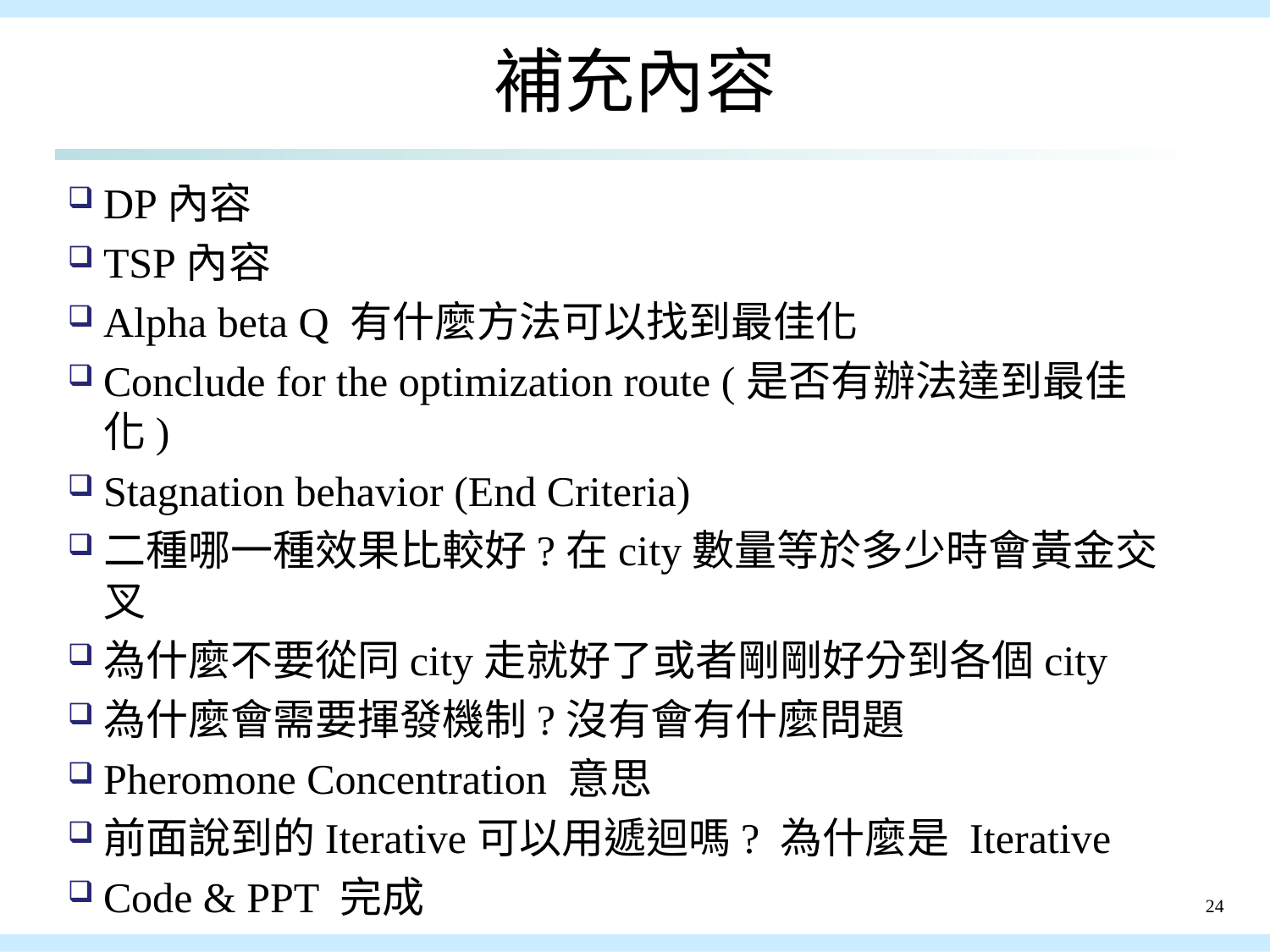

# 補充內容
DP內容
TSP內容
Alpha beta Q 有什麼方法可以找到最佳化
Conclude for the optimization route (是否有辦法達到最佳化)
Stagnation behavior (End Criteria)
二種哪一種效果比較好?在city數量等於多少時會黃金交叉
為什麼不要從同city走就好了或者剛剛好分到各個city
為什麼會需要揮發機制?沒有會有什麼問題
Pheromone Concentration 意思
前面說到的Iterative可以用遞迴嗎? 為什麼是 Iterative
Code & PPT 完成
24